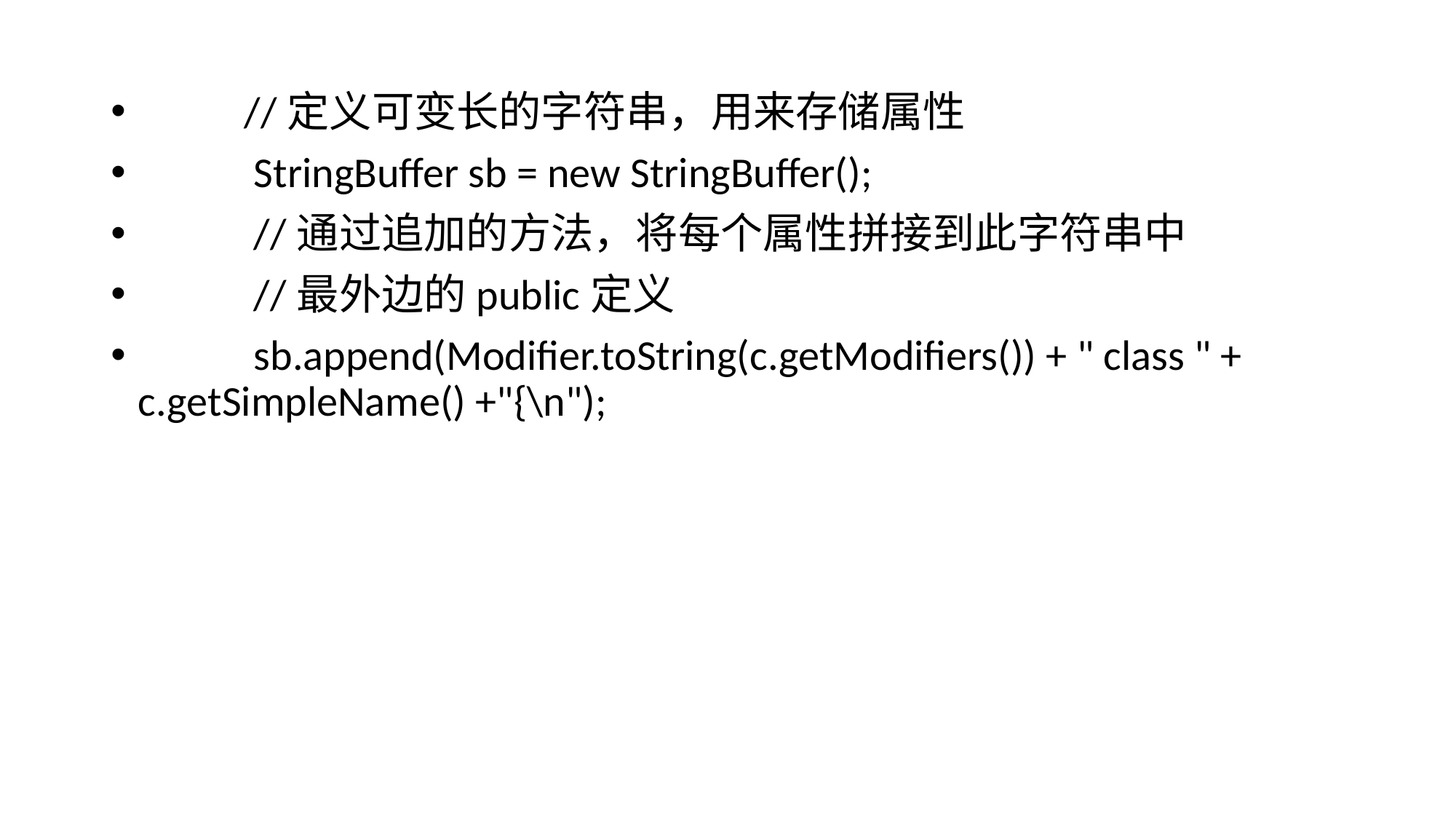

//定义可变长的字符串，用来存储属性
            StringBuffer sb = new StringBuffer();
            //通过追加的方法，将每个属性拼接到此字符串中
            //最外边的public定义
            sb.append(Modifier.toString(c.getModifiers()) + " class " + c.getSimpleName() +"{\n");